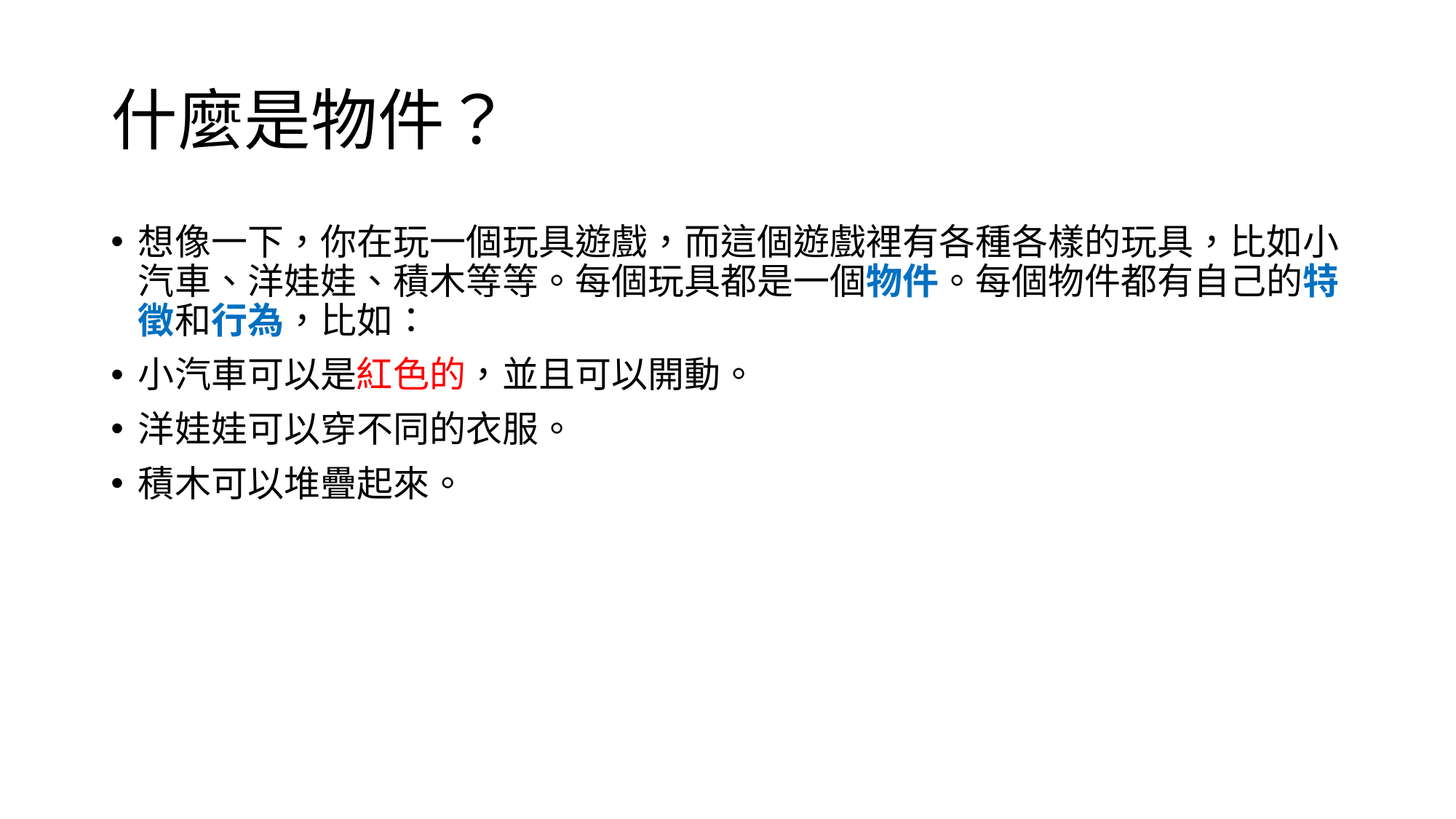

# 什麼是物件？
想像一下，你在玩一個玩具遊戲，而這個遊戲裡有各種各樣的玩具，比如小汽車、洋娃娃、積木等等。每個玩具都是一個物件。每個物件都有自己的特徵和行為，比如：
小汽車可以是紅色的，並且可以開動。
洋娃娃可以穿不同的衣服。
積木可以堆疊起來。